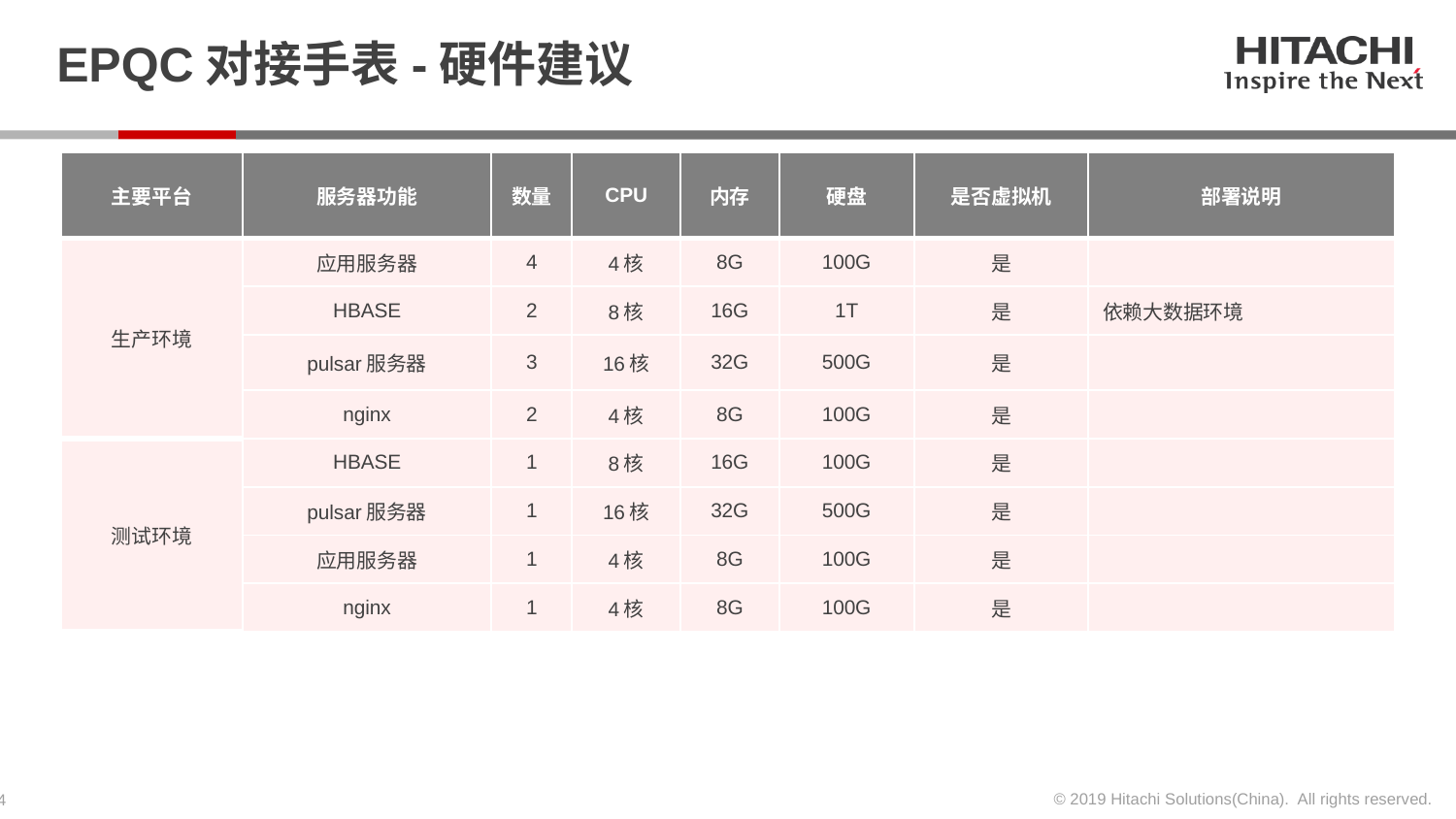

# EPQC对接手表-硬件建议
| 主要平台 | 服务器功能 | 数量 | CPU | 内存 | 硬盘 | 是否虚拟机 | 部署说明 |
| --- | --- | --- | --- | --- | --- | --- | --- |
| 生产环境 | 应用服务器 | 4 | 4核 | 8G | 100G | 是 |  |
|  | HBASE | 2 | 8核 | 16G | 1T | 是 | 依赖大数据环境 |
|  | pulsar服务器 | 3 | 16核 | 32G | 500G | 是 |  |
|  | nginx | 2 | 4核 | 8G | 100G | 是 |  |
| 测试环境 | HBASE | 1 | 8核 | 16G | 100G | 是 |  |
|  | pulsar服务器 | 1 | 16核 | 32G | 500G | 是 |  |
|  | 应用服务器 | 1 | 4核 | 8G | 100G | 是 |  |
|  | nginx | 1 | 4核 | 8G | 100G | 是 |  |